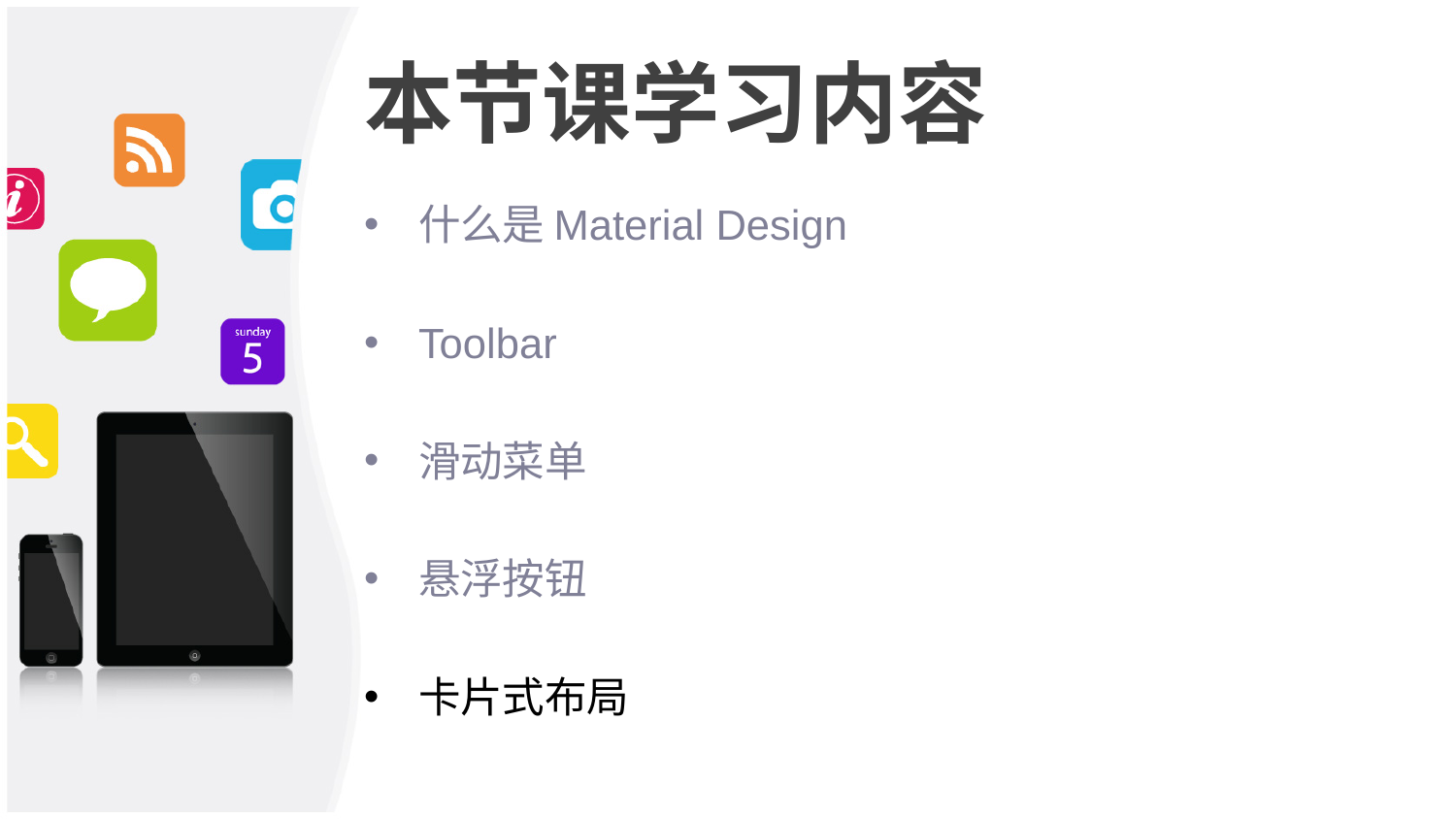

# 本节课学习内容
什么是Material Design

Toolbar

滑动菜单

悬浮按钮

卡片式布局